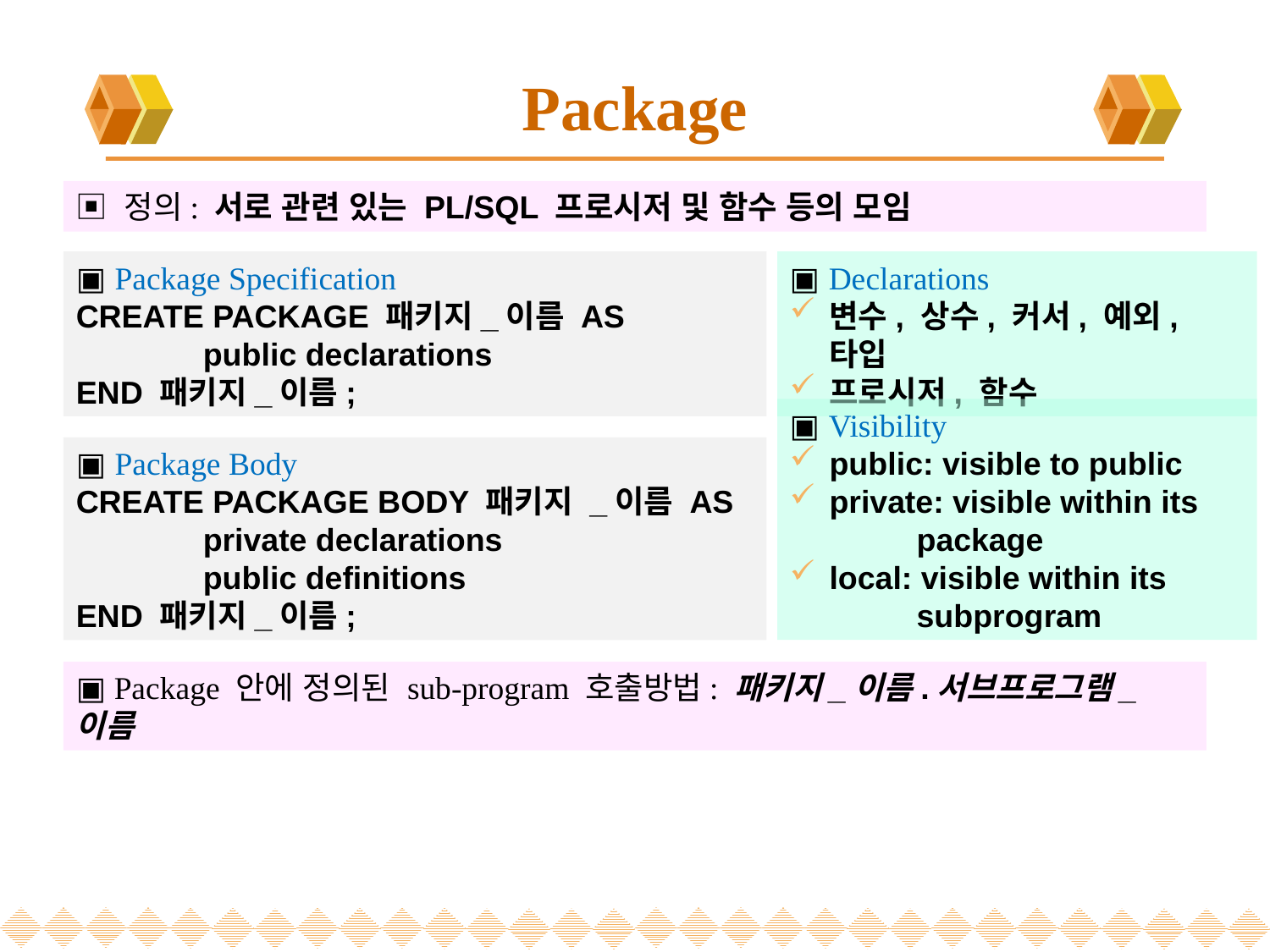

# Package
▣ 정의: 서로 관련 있는 PL/SQL 프로시저 및 함수 등의 모임
▣ Package Specification
CREATE PACKAGE 패키지_이름 AS
	public declarations
END 패키지_이름;
▣ Declarations
변수, 상수, 커서, 예외, 타입
프로시저, 함수
▣ Visibility
public: visible to public
private: visible within its
	package
local: visible within its
	subprogram
▣ Package Body
CREATE PACKAGE BODY 패키지 _이름 AS
	private declarations
	public definitions
END 패키지_이름;
▣ Package 안에 정의된 sub-program 호출방법: 패키지_이름.서브프로그램_이름